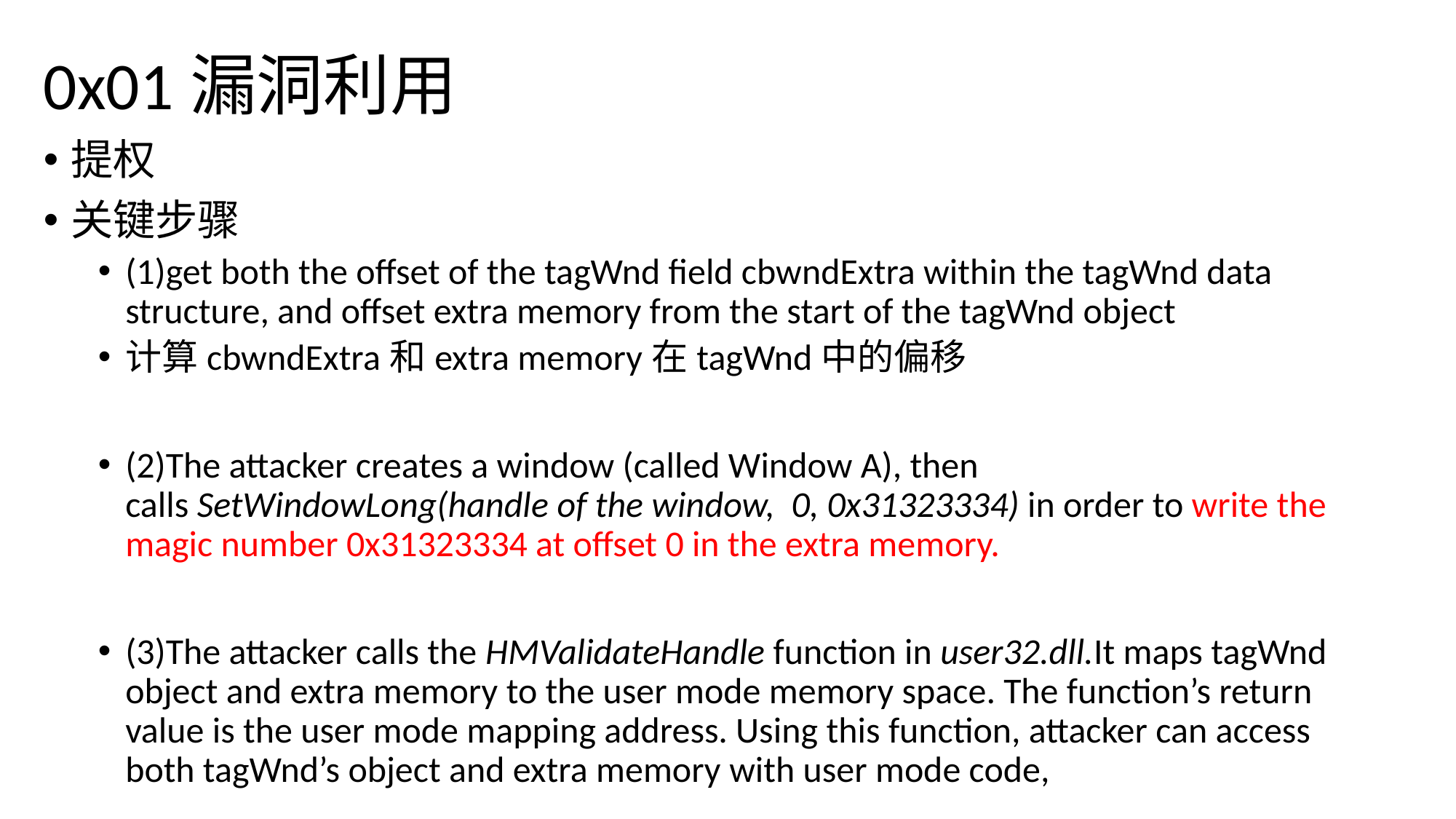

# 0x01漏洞利用
提权
关键步骤
(1)get both the offset of the tagWnd field cbwndExtra within the tagWnd data structure, and offset extra memory from the start of the tagWnd object
计算cbwndExtra和extra memory在tagWnd中的偏移

(2)The attacker creates a window (called Window A), then calls SetWindowLong(handle of the window,  0, 0x31323334) in order to write the magic number 0x31323334 at offset 0 in the extra memory.

(3)The attacker calls the HMValidateHandle function in user32.dll.It maps tagWnd object and extra memory to the user mode memory space. The function’s return value is the user mode mapping address. Using this function, attacker can access both tagWnd’s object and extra memory with user mode code,